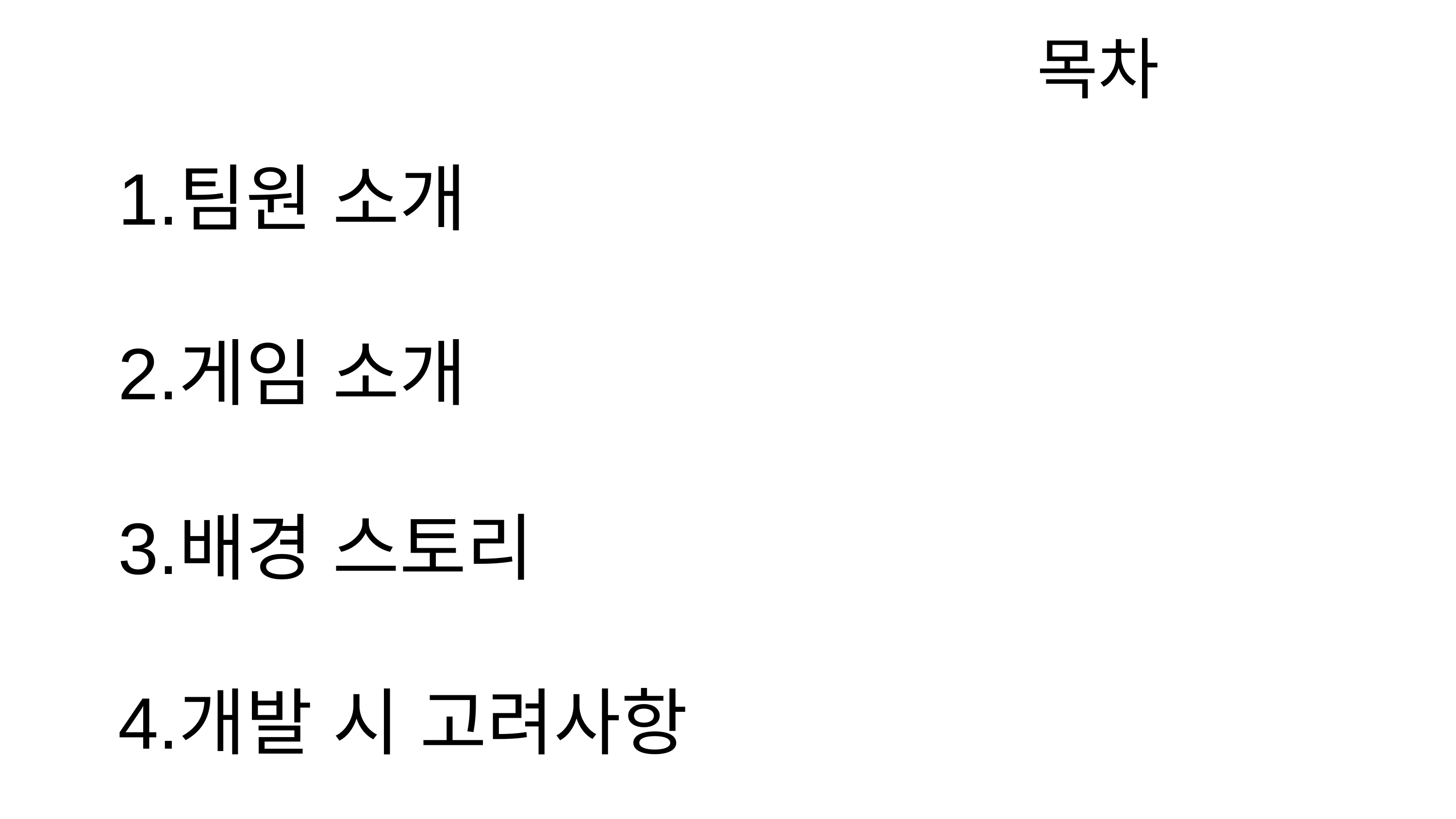

# 목차
팀원 소개

게임 소개

배경 스토리

개발 시 고려사항